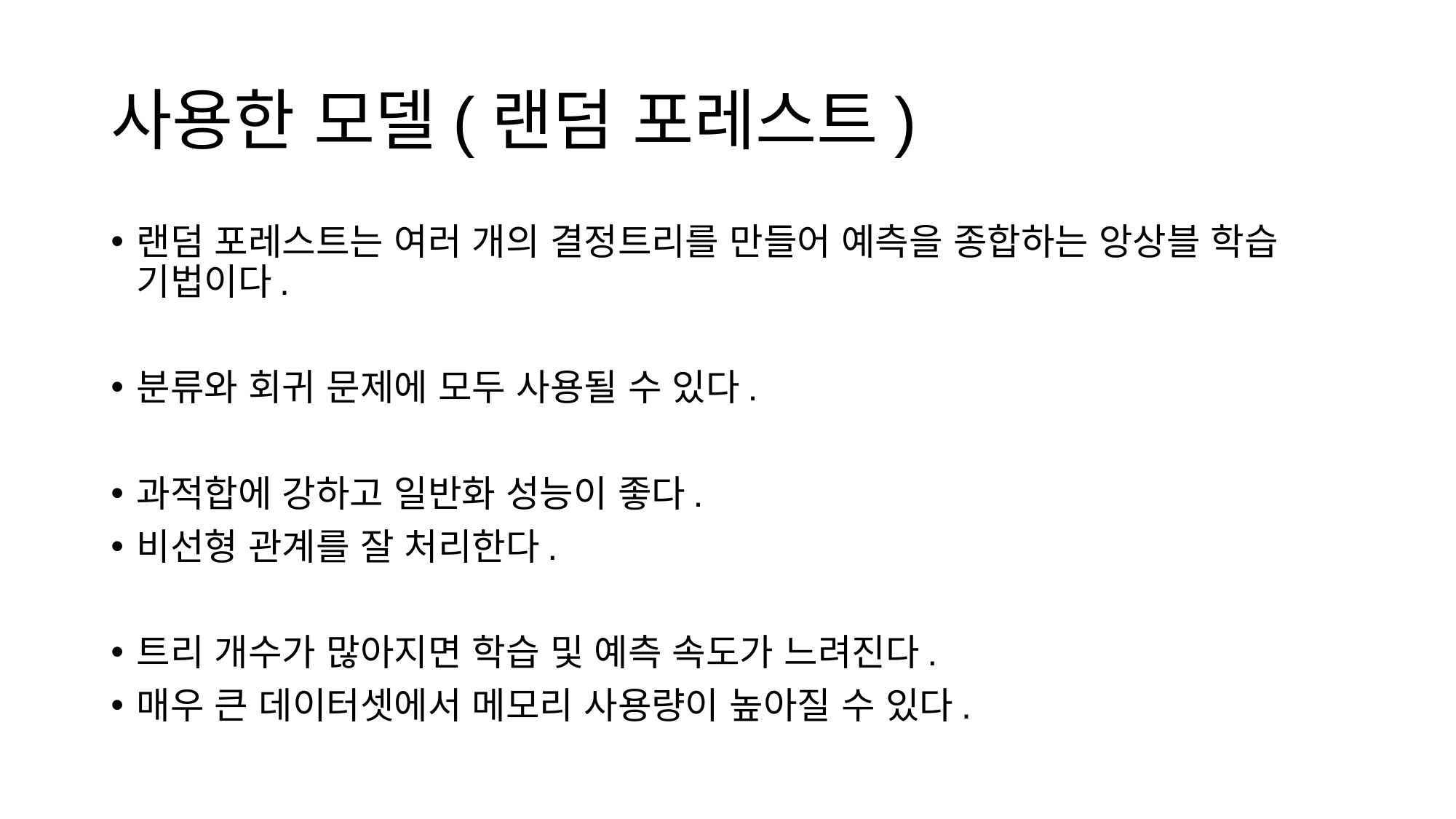

# 사용한 모델(랜덤 포레스트)
랜덤 포레스트는 여러 개의 결정트리를 만들어 예측을 종합하는 앙상블 학습 기법이다.

분류와 회귀 문제에 모두 사용될 수 있다.

과적합에 강하고 일반화 성능이 좋다.
비선형 관계를 잘 처리한다.

트리 개수가 많아지면 학습 및 예측 속도가 느려진다.
매우 큰 데이터셋에서 메모리 사용량이 높아질 수 있다.